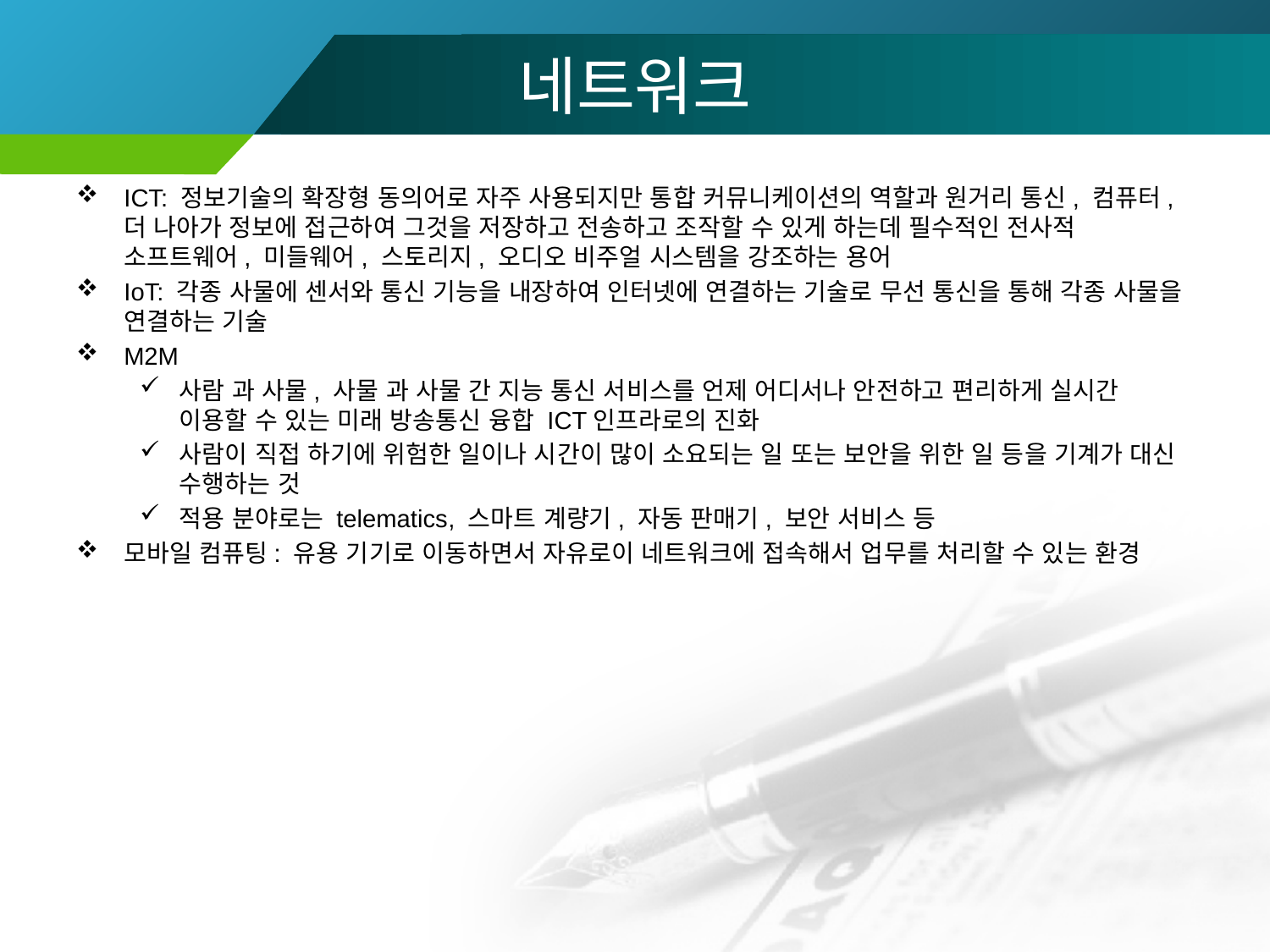

# 네트워크
ICT: 정보기술의 확장형 동의어로 자주 사용되지만 통합 커뮤니케이션의 역할과 원거리 통신, 컴퓨터, 더 나아가 정보에 접근하여 그것을 저장하고 전송하고 조작할 수 있게 하는데 필수적인 전사적 소프트웨어, 미들웨어, 스토리지, 오디오 비주얼 시스템을 강조하는 용어
IoT: 각종 사물에 센서와 통신 기능을 내장하여 인터넷에 연결하는 기술로 무선 통신을 통해 각종 사물을 연결하는 기술
M2M
사람 과 사물, 사물 과 사물 간 지능 통신 서비스를 언제 어디서나 안전하고 편리하게 실시간 이용할 수 있는 미래 방송통신 융합 ICT인프라로의 진화
사람이 직접 하기에 위험한 일이나 시간이 많이 소요되는 일 또는 보안을 위한 일 등을 기계가 대신 수행하는 것
적용 분야로는 telematics, 스마트 계량기, 자동 판매기, 보안 서비스 등
모바일 컴퓨팅: 유용 기기로 이동하면서 자유로이 네트워크에 접속해서 업무를 처리할 수 있는 환경